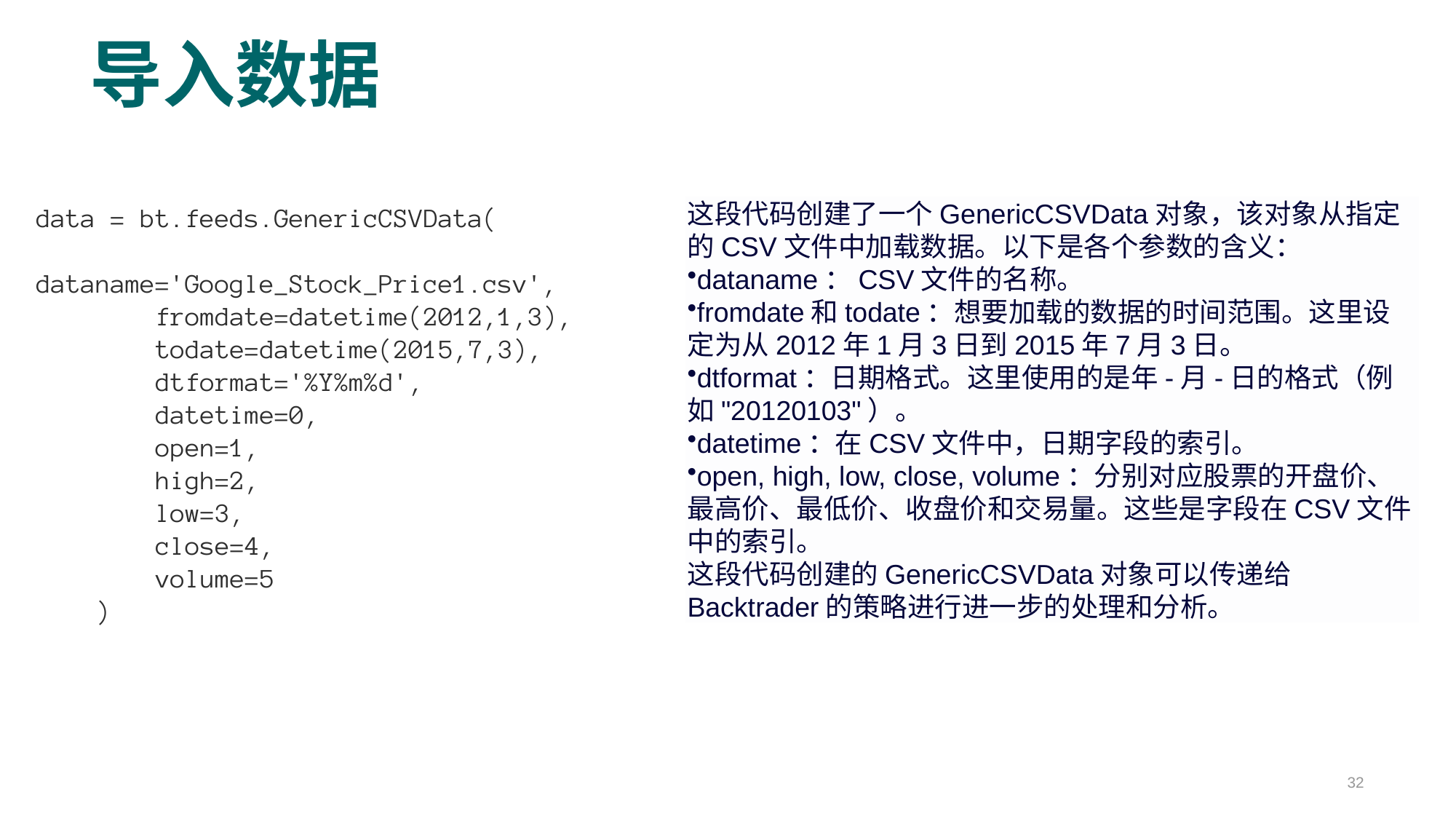

# 导入数据
data = bt.feeds.GenericCSVData(
        dataname='Google_Stock_Price1.csv',
        fromdate=datetime(2012,1,3),
        todate=datetime(2015,7,3),
        dtformat='%Y%m%d',
        datetime=0,
        open=1,
        high=2,
        low=3,
        close=4,
        volume=5
    )

这段代码创建了一个GenericCSVData对象，该对象从指定的CSV文件中加载数据。以下是各个参数的含义：
dataname：CSV文件的名称。
fromdate和todate：想要加载的数据的时间范围。这里设定为从2012年1月3日到2015年7月3日。
dtformat：日期格式。这里使用的是年-月-日的格式（例如"20120103"）。
datetime：在CSV文件中，日期字段的索引。
open, high, low, close, volume：分别对应股票的开盘价、最高价、最低价、收盘价和交易量。这些是字段在CSV文件中的索引。
这段代码创建的GenericCSVData对象可以传递给Backtrader的策略进行进一步的处理和分析。
32